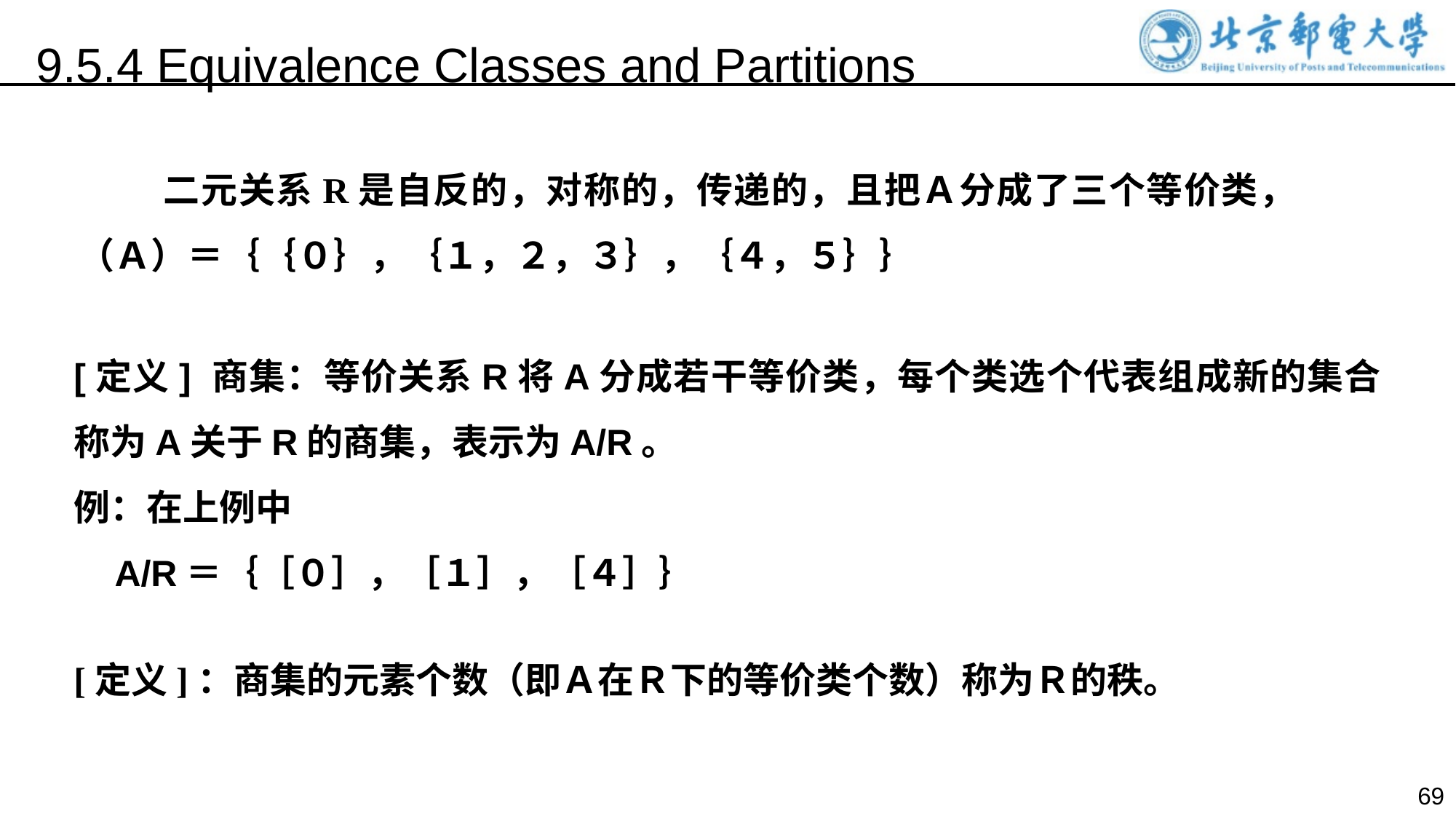

9.5.4 Equivalence Classes and Partitions
        二元关系R是自反的，对称的，传递的，且把Ａ分成了三个等价类，（Ａ）＝｛｛０｝，｛１，２，３｝，｛４，５｝｝
[定义] 商集：等价关系R将A分成若干等价类，每个类选个代表组成新的集合称为A关于R的商集，表示为A/R。
例：在上例中
    A/R＝｛［０］，［１］，［４］｝
[定义]：商集的元素个数（即Ａ在Ｒ下的等价类个数）称为Ｒ的秩。